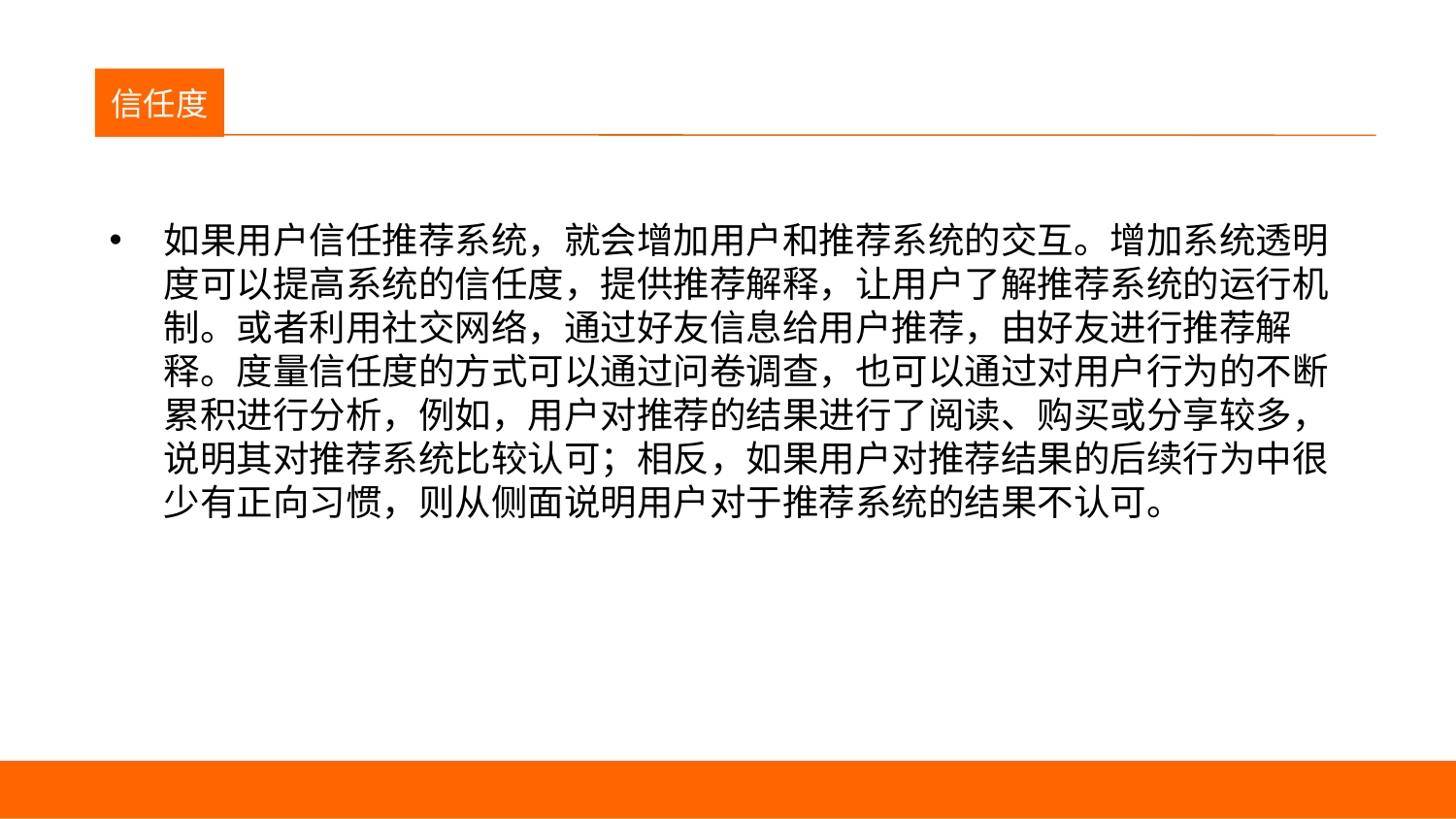

议程
信任度

如果用户信任推荐系统，就会增加用户和推荐系统的交互。增加系统透明度可以提高系统的信任度，提供推荐解释，让用户了解推荐系统的运行机制。或者利用社交网络，通过好友信息给用户推荐，由好友进行推荐解释。度量信任度的方式可以通过问卷调查，也可以通过对用户行为的不断累积进行分析，例如，用户对推荐的结果进行了阅读、购买或分享较多，说明其对推荐系统比较认可；相反，如果用户对推荐结果的后续行为中很少有正向习惯，则从侧面说明用户对于推荐系统的结果不认可。